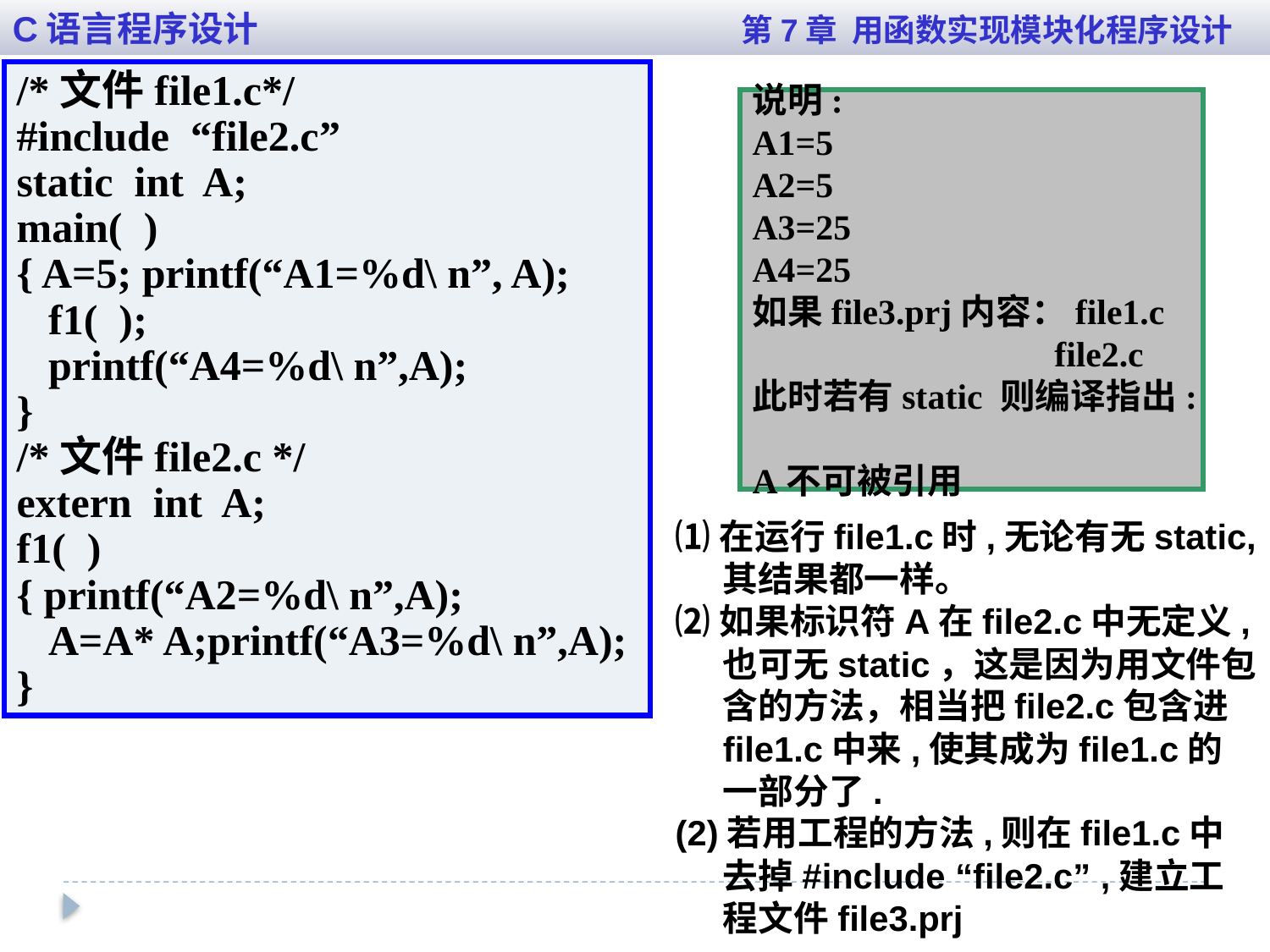

C语言程序设计                                                            第7章  用函数实现模块化程序设计
/*文件file1.c*/
#include  “file2.c”
static  int  A;
main(  )
{ A=5; printf(“A1=%d\ n”, A);
   f1(  );
   printf(“A4=%d\ n”,A);
}
/*文件file2.c */
extern  int  A;
f1(  )
{ printf(“A2=%d\ n”,A);
   A=A* A;printf(“A3=%d\ n”,A);
}
说明:
A1=5
A2=5
A3=25
A4=25
如果file3.prj内容：file1.c
                                  file2.c
此时若有static 则编译指出:
A不可被引用
⑴在运行file1.c时,无论有无static,其结果都一样。
⑵如果标识符A在file2.c中无定义, 也可无static，这是因为用文件包含的方法，相当把file2.c包含进file1.c中来,使其成为file1.c的一部分了.
(2)若用工程的方法,则在file1.c中去掉#include “file2.c” ,建立工程文件file3.prj